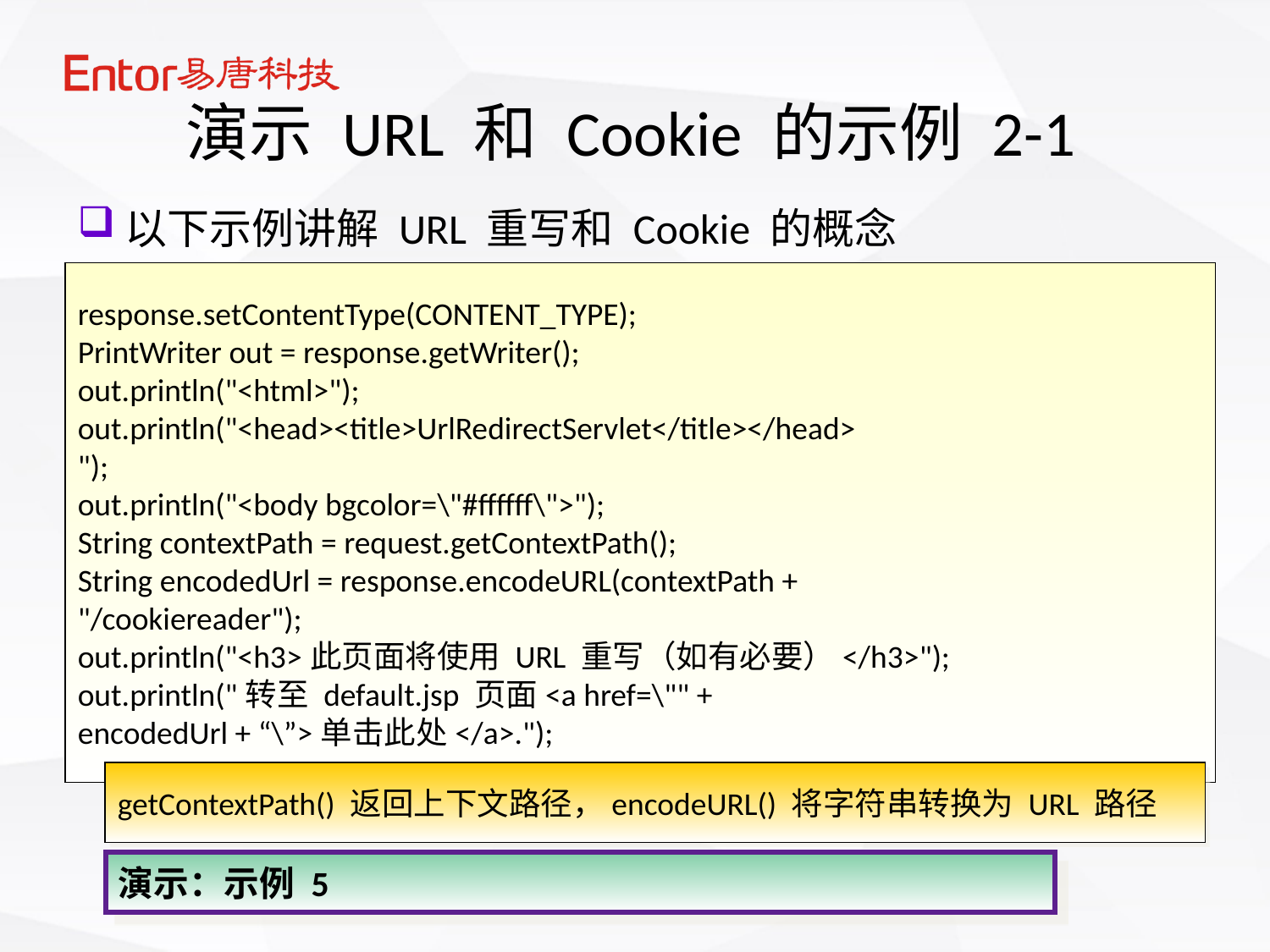

# 演示 URL 和 Cookie 的示例 2-1
以下示例讲解 URL 重写和 Cookie 的概念
response.setContentType(CONTENT_TYPE);
PrintWriter out = response.getWriter();
out.println("<html>");
out.println("<head><title>UrlRedirectServlet</title></head>
");
out.println("<body bgcolor=\"#ffffff\">");
String contextPath = request.getContextPath();
String encodedUrl = response.encodeURL(contextPath +
"/cookiereader");
out.println("<h3>此页面将使用 URL 重写（如有必要）</h3>");
out.println("转至 default.jsp 页面<a href=\"" +
encodedUrl + “\”>单击此处</a>.");
getContextPath() 返回上下文路径，encodeURL() 将字符串转换为 URL 路径
演示：示例 5